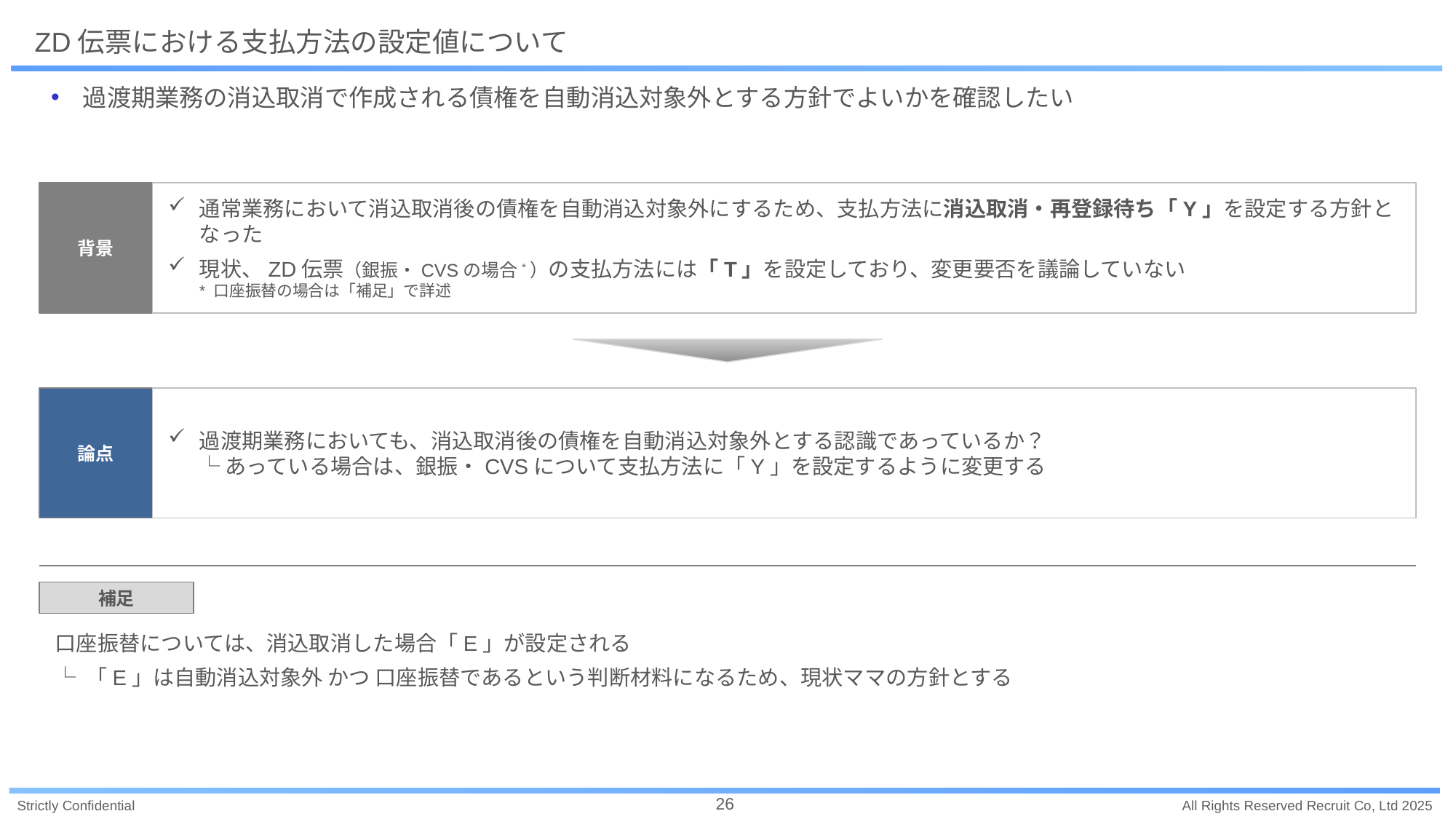

# ZD伝票における支払方法の設定値について
過渡期業務の消込取消で作成される債権を自動消込対象外とする方針でよいかを確認したい
背景
通常業務において消込取消後の債権を自動消込対象外にするため、支払方法に消込取消・再登録待ち「Y」を設定する方針となった
現状、ZD伝票（銀振・CVSの場合*）の支払方法には「T」を設定しており、変更要否を議論していない　
* 口座振替の場合は「補足」で詳述

論点
過渡期業務においても、消込取消後の債権を自動消込対象外とする認識であっているか？
└ あっている場合は、銀振・CVSについて支払方法に「Y」を設定するように変更する
補足
口座振替については、消込取消した場合「E」が設定される
└ 「E」は自動消込対象外 かつ 口座振替であるという判断材料になるため、現状ママの方針とする
26